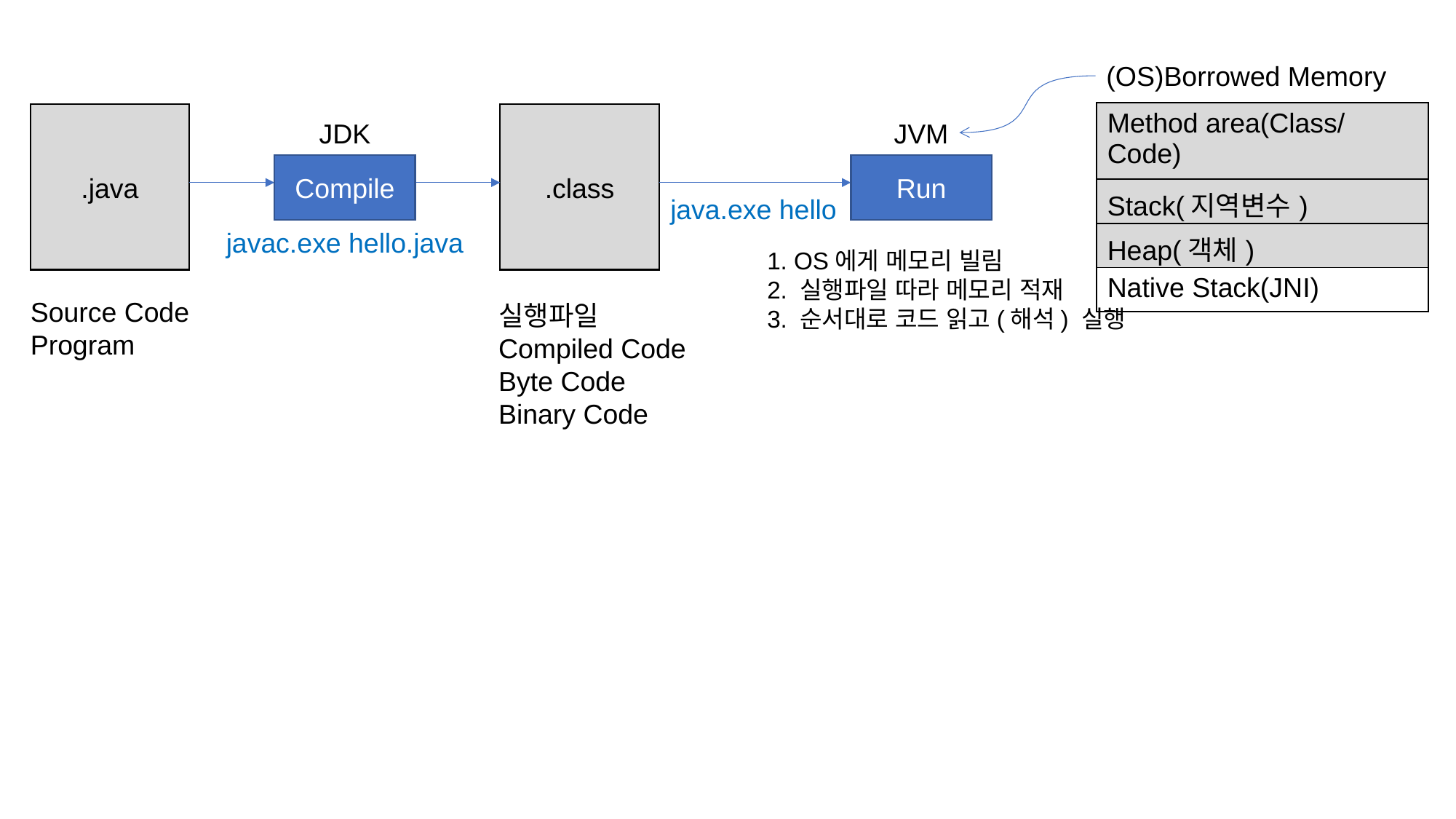

(OS)Borrowed Memory
| Method area(Class/Code) |
| --- |
| Stack(지역변수) |
| Heap(객체) |
| Native Stack(JNI) |
.class
.java
JDK
JVM
Compile
Run
java.exe hello
javac.exe hello.java
1. OS에게 메모리 빌림
2. 실행파일 따라 메모리 적재
3. 순서대로 코드 읽고(해석) 실행
Source Code
Program
실행파일
Compiled Code
Byte Code
Binary Code